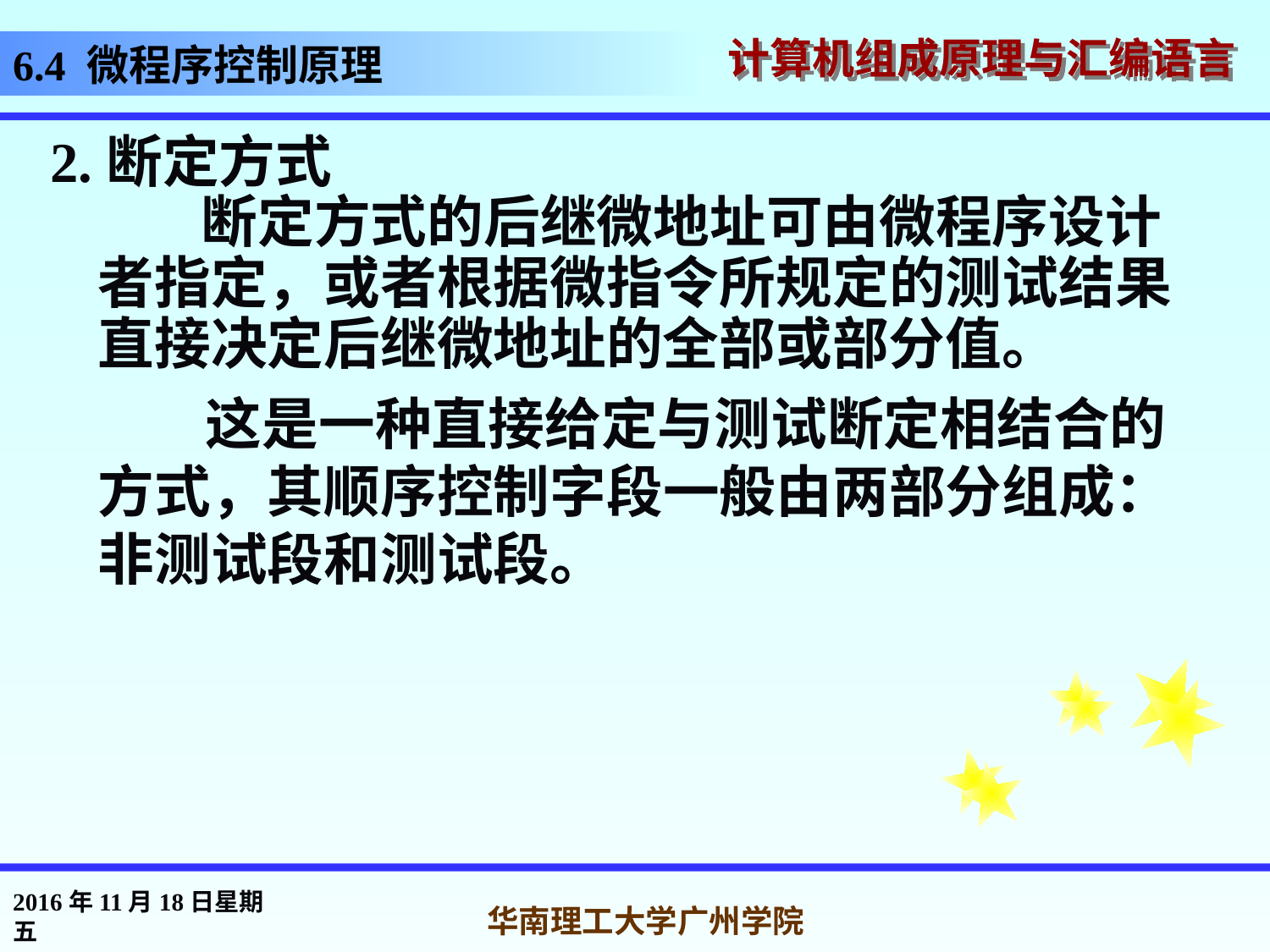

# 6.4 微程序控制原理
2.断定方式
        断定方式的后继微地址可由微程序设计者指定，或者根据微指令所规定的测试结果直接决定后继微地址的全部或部分值。
           这是一种直接给定与测试断定相结合的方式，其顺序控制字段一般由两部分组成：非测试段和测试段。
2016年11月18日星期五
华南理工大学广州学院